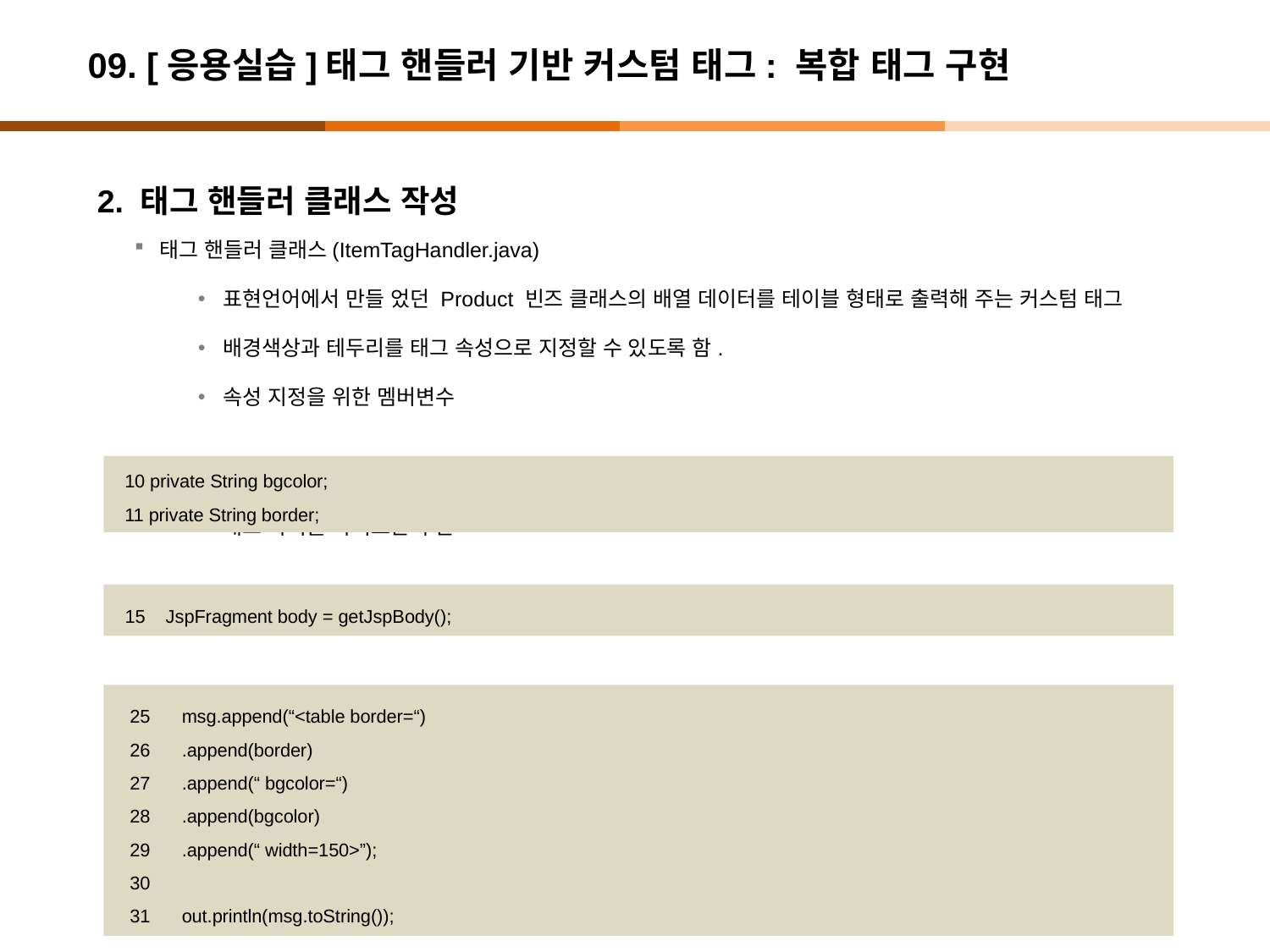

# 09. [응용실습]태그 핸들러 기반 커스텀 태그: 복합 태그 구현
2. 태그 핸들러 클래스 작성
태그 핸들러 클래스(ItemTagHandler.java)
표현언어에서 만들 었던 Product 빈즈 클래스의 배열 데이터를 테이블 형태로 출력해 주는 커스텀 태그
배경색상과 테두리를 태그 속성으로 지정할 수 있도록 함.
속성 지정을 위한 멤버변수

태그 바디를 가져오는 부분

테이블 태그 구성 (문자열 처리 성능 향상을 위해 StringBuffer 를 사용)

10 private String bgcolor;
11 private String border;

15    JspFragment body = getJspBody();

    msg.append(“<table border=“)
    .append(border)
    .append(“ bgcolor=“)
    .append(bgcolor)
    .append(“ width=150>”);

    out.println(msg.toString());